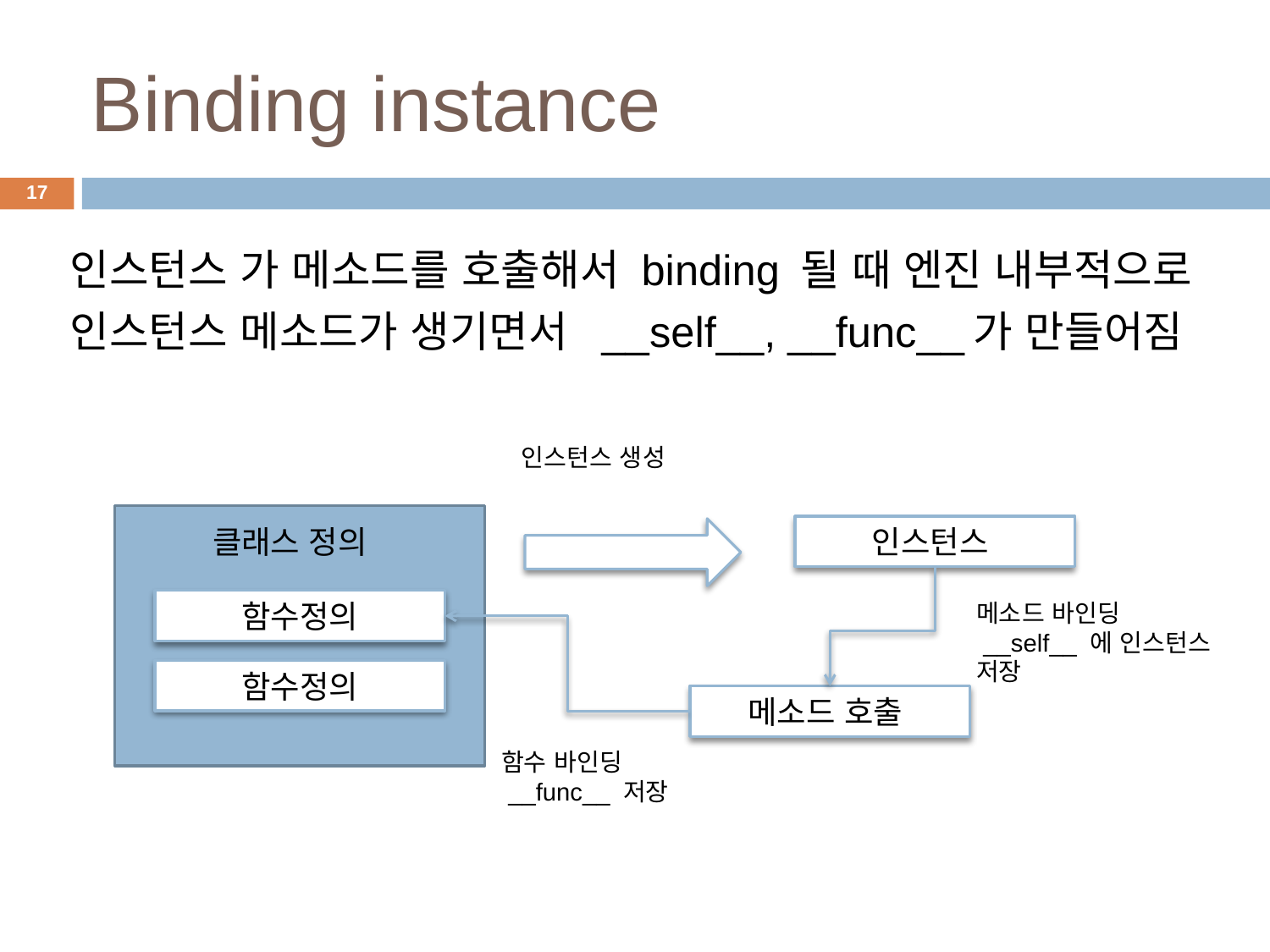

# Binding instance
17
인스턴스 가 메소드를 호출해서 binding 될 때 엔진 내부적으로 인스턴스 메소드가 생기면서  __self__, __func__가 만들어짐
인스턴스 생성

클래스 정의
인스턴스

함수정의
메소드 바인딩
 __self__ 에 인스턴스 저장
함수정의
메소드 호출
함수 바인딩
 __func__ 저장